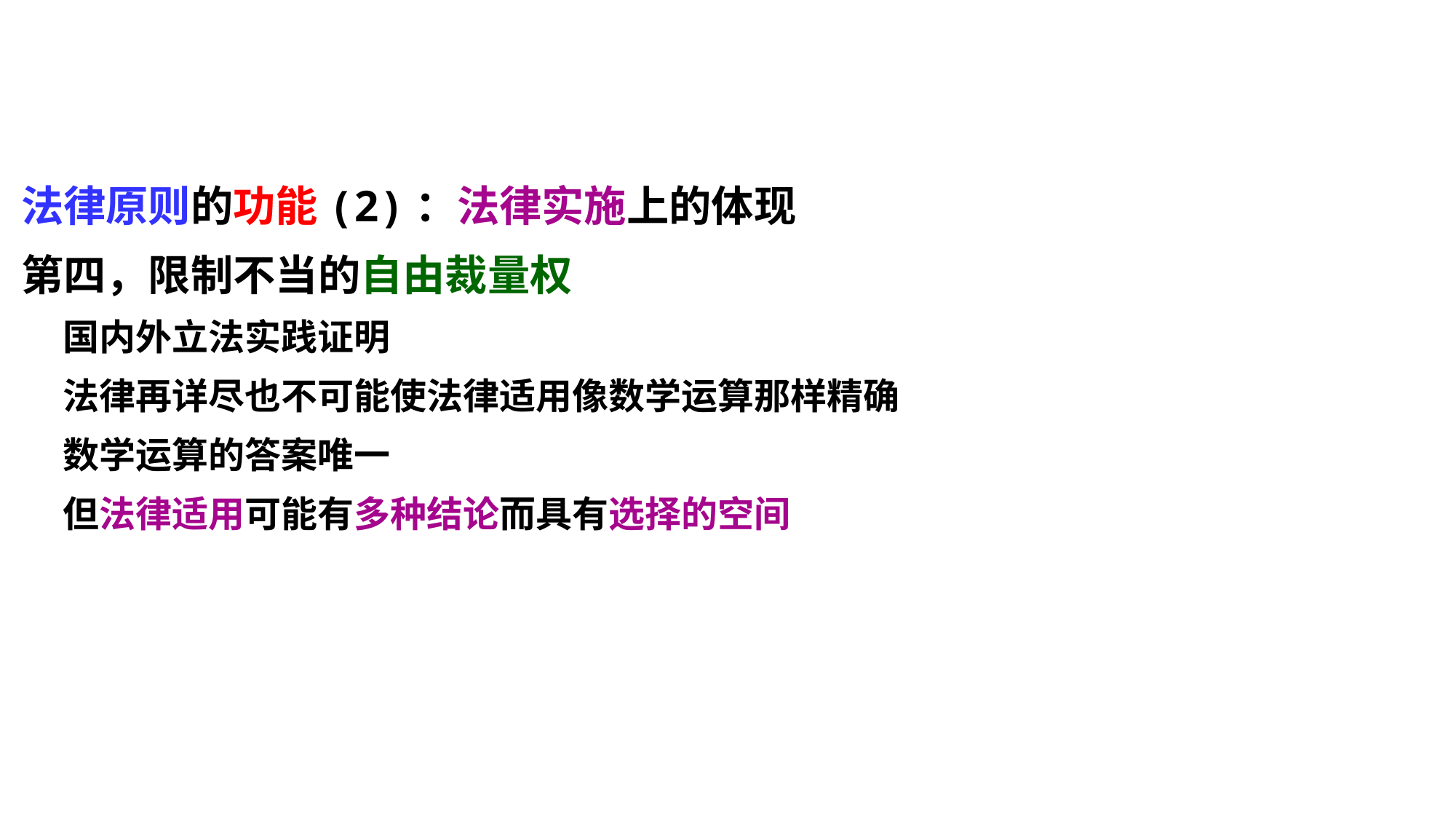

法律原则的功能(2)：法律实施上的体现
第四，限制不当的自由裁量权
    国内外立法实践证明
    法律再详尽也不可能使法律适用像数学运算那样精确
    数学运算的答案唯一
    但法律适用可能有多种结论而具有选择的空间